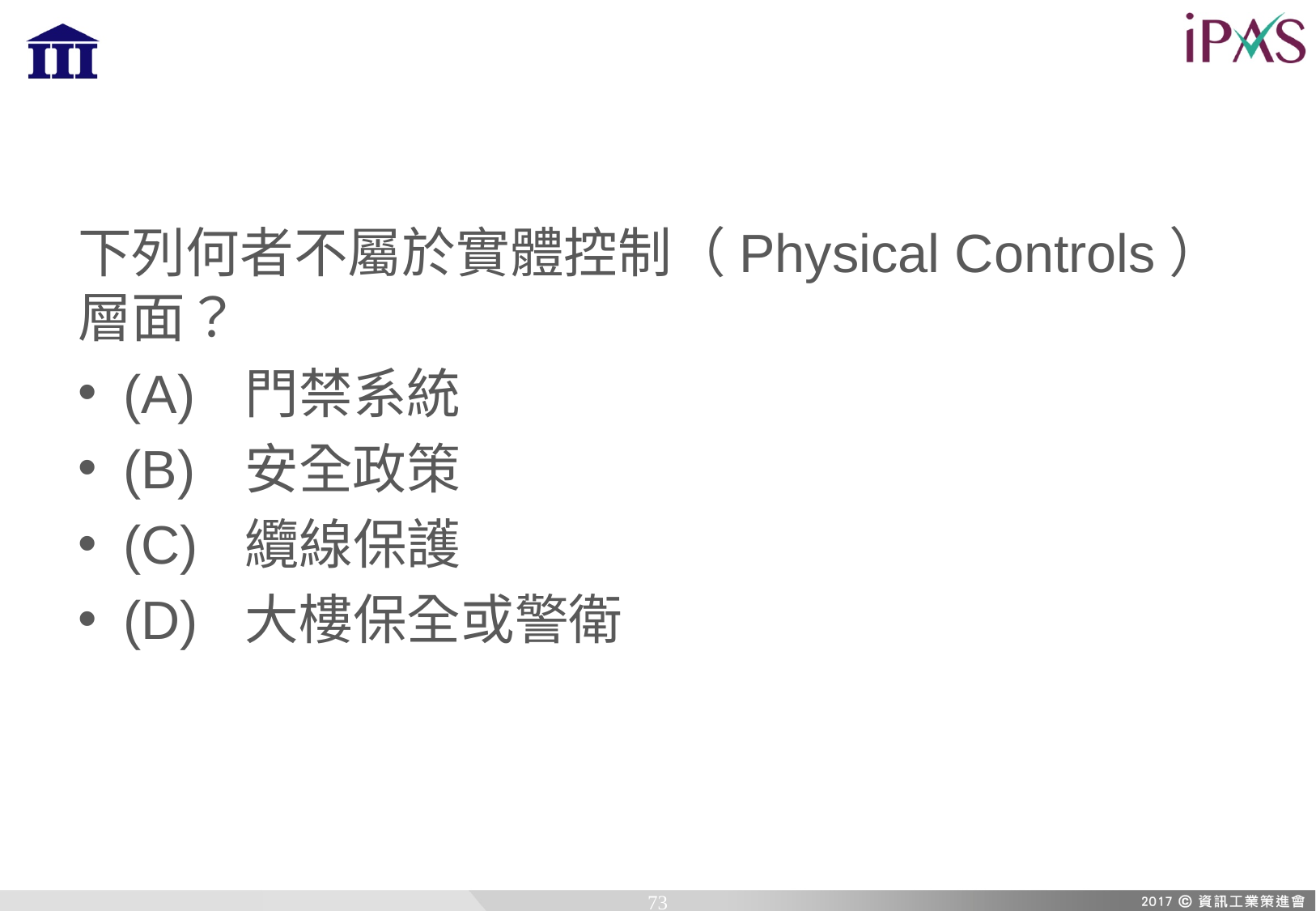

下列何者不屬於實體控制（Physical Controls）層面？
(A)	門禁系統
(B)	安全政策
(C)	纜線保護
(D)	大樓保全或警衛
73